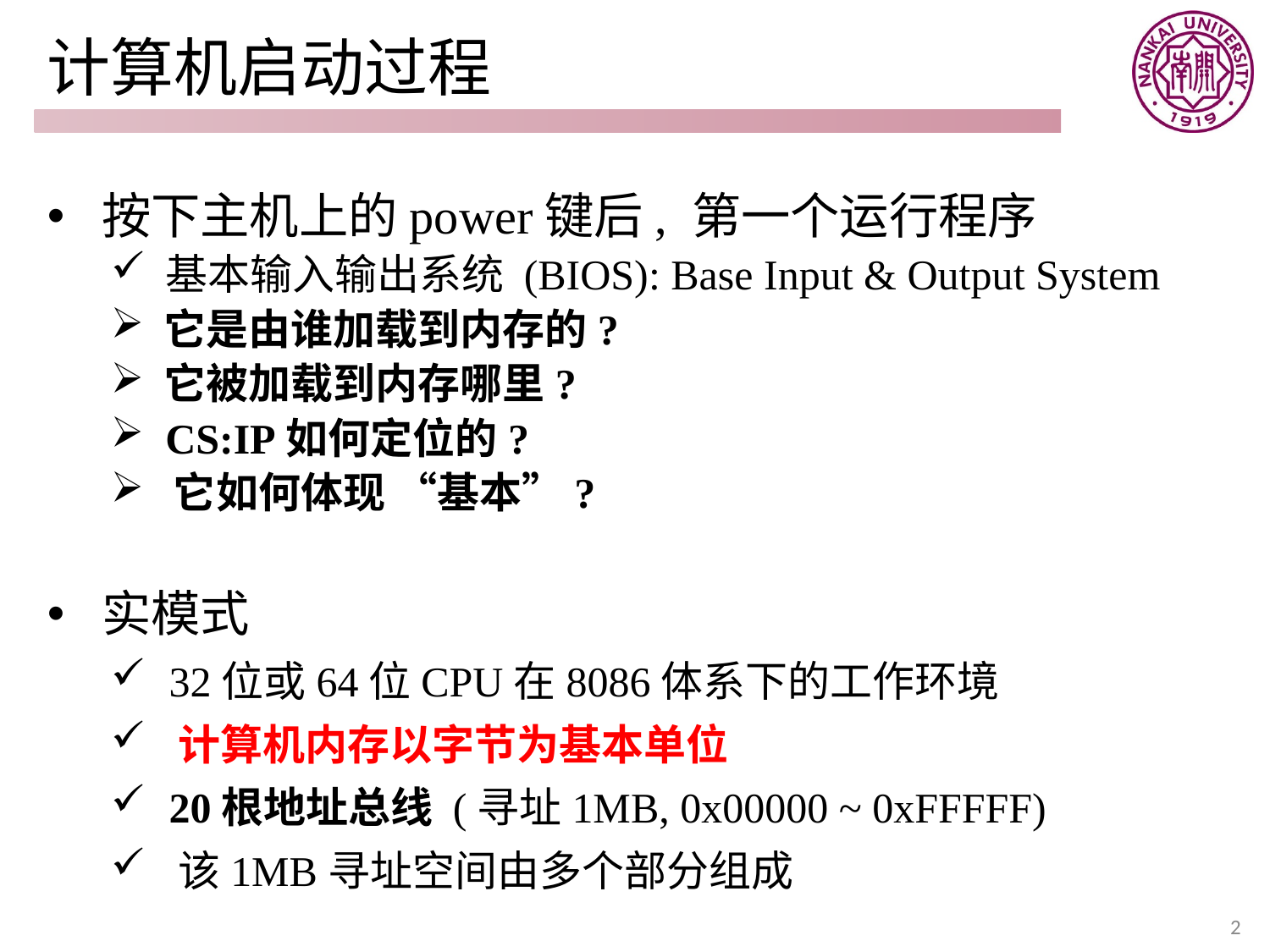

# 计算机启动过程
 按下主机上的power键后, 第一个运行程序
 基本输入输出系统 (BIOS): Base Input & Output System
 它是由谁加载到内存的?
 它被加载到内存哪里?
  CS:IP如何定位的?
  它如何体现 “基本”?

 实模式
 32位或64位CPU在8086体系下的工作环境
 计算机内存以字节为基本单位
 20根地址总线 (寻址1MB, 0x00000 ~ 0xFFFFF)
 该1MB寻址空间由多个部分组成
2